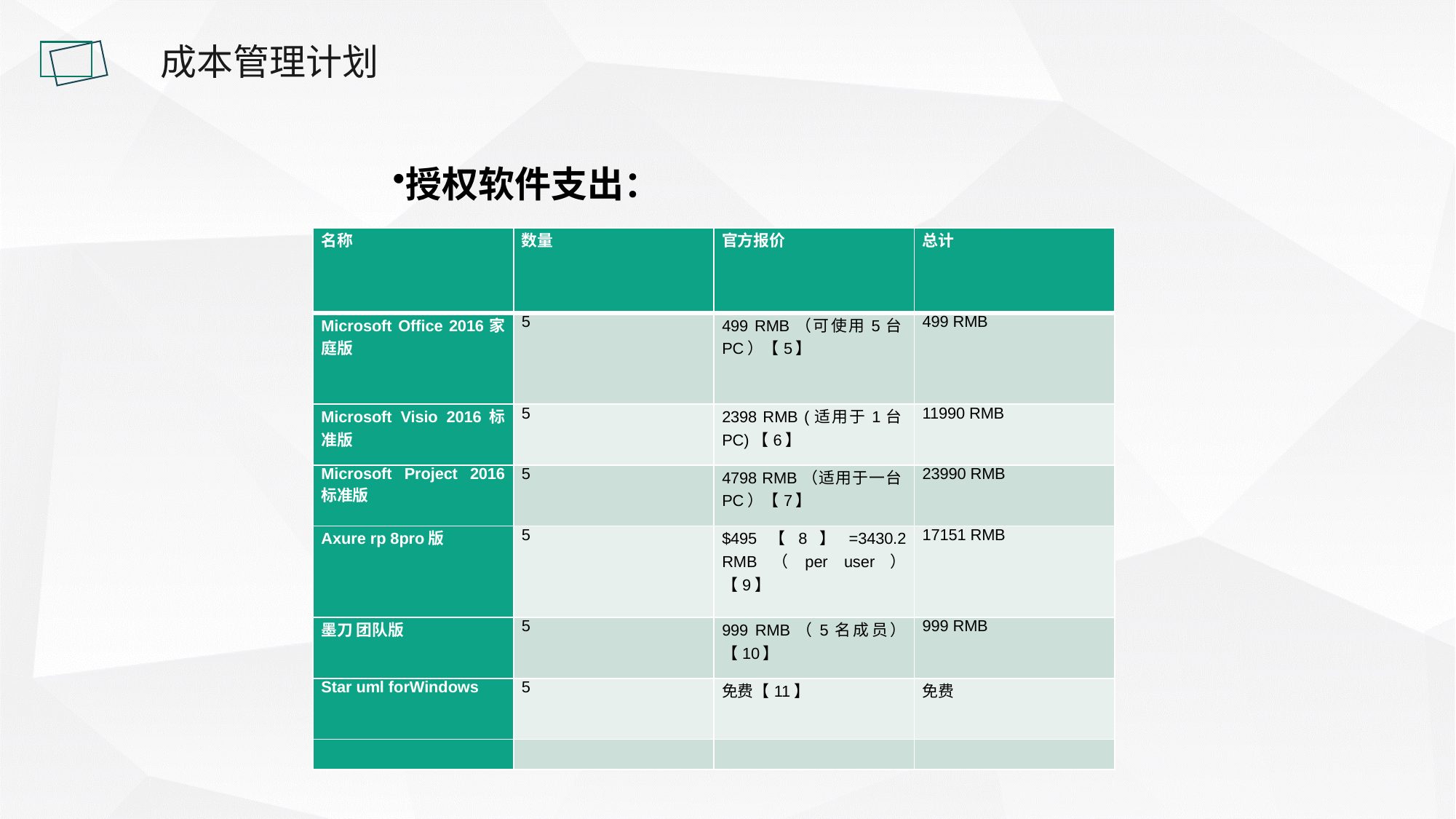

成本管理计划

授权软件支出：
| 名称 | 数量 | 官方报价 | 总计 |
| --- | --- | --- | --- |
| Microsoft Office 2016家庭版 | 5 | 499 RMB（可使用5台PC）【5】 | 499 RMB |
| Microsoft Visio 2016标准版 | 5 | 2398 RMB (适用于1台PC)【6】 | 11990 RMB |
| Microsoft Project 2016 标准版 | 5 | 4798 RMB（适用于一台PC）【7】 | 23990 RMB |
| Axure rp 8pro版 | 5 | $495【8】=3430.2 RMB（per user）【9】 | 17151 RMB |
| 墨刀 团队版 | 5 | 999 RMB（5名成员）【10】 | 999 RMB |
| Star uml forWindows | 5 | 免费【11】 | 免费 |
|  |  |  |  |
击编辑标题
单击此处可编辑内容，根据您的需要自由拉伸文本框大小